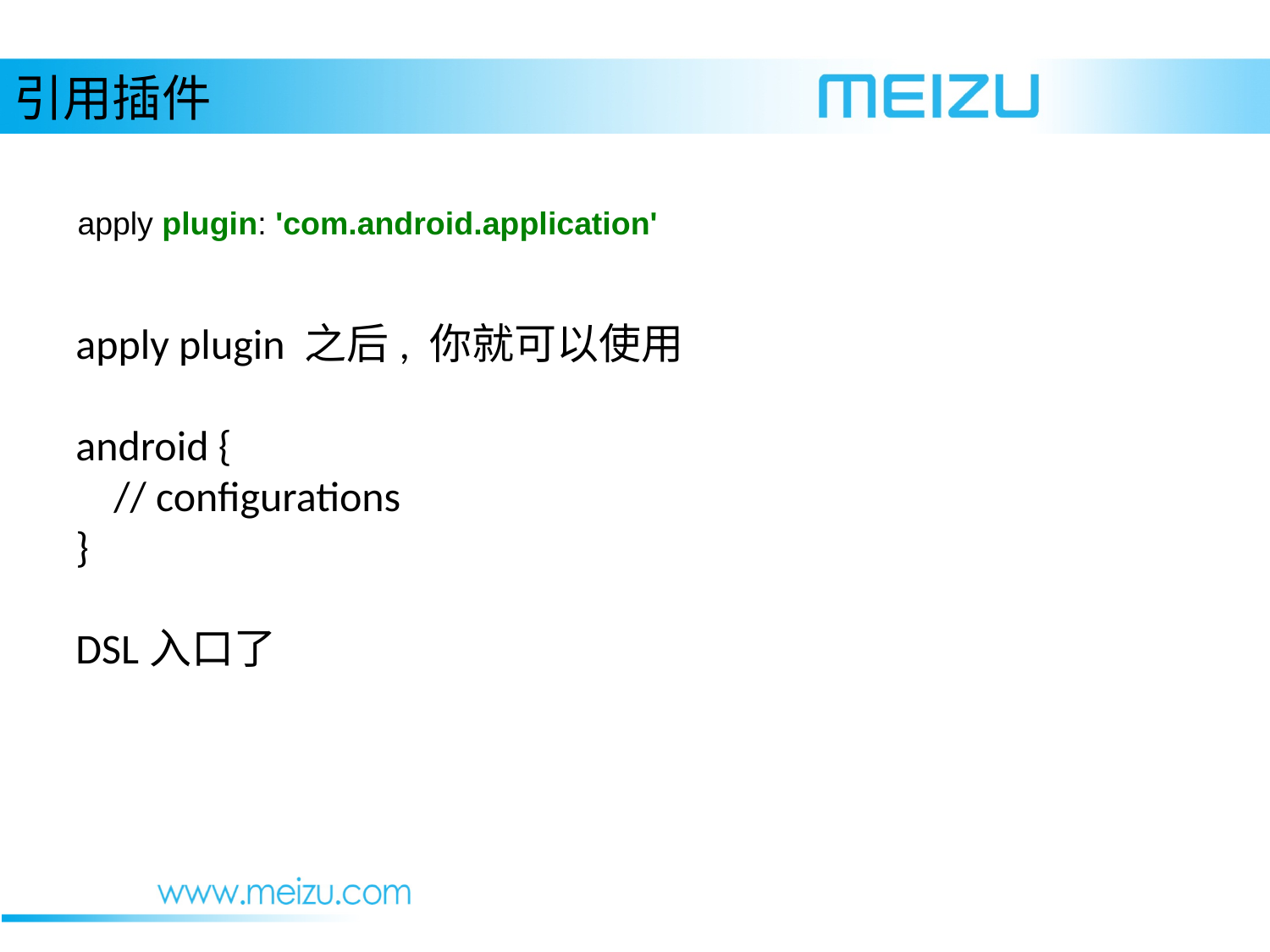

引用插件
apply plugin: 'com.android.application'
apply plugin 之后, 你就可以使用

android {
    // configurations
}

DSL入口了